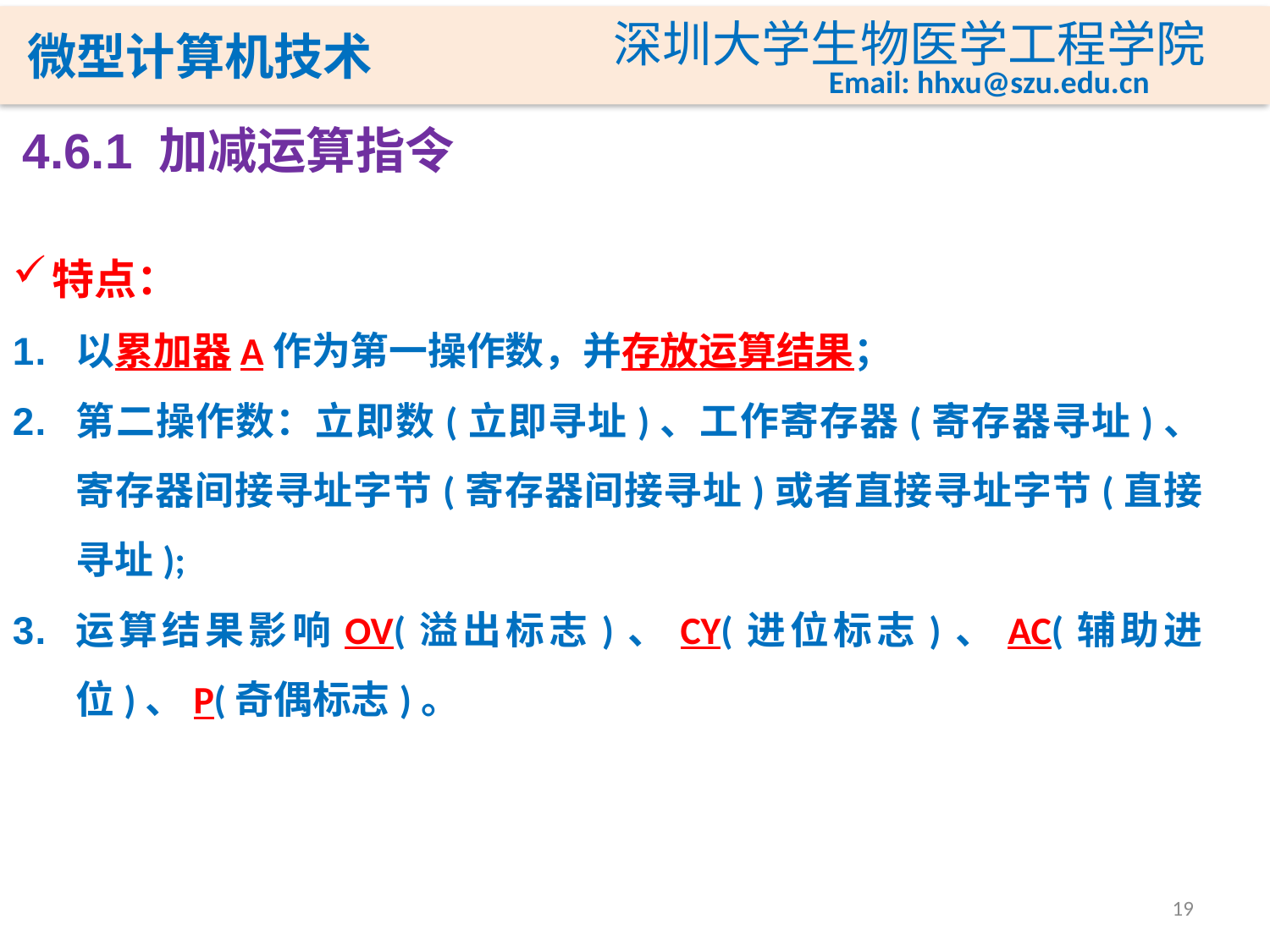

4.6.1 加减运算指令
特点：
以累加器A作为第一操作数，并存放运算结果；
第二操作数：立即数(立即寻址)、工作寄存器(寄存器寻址)、寄存器间接寻址字节(寄存器间接寻址)或者直接寻址字节(直接寻址);
运算结果影响OV(溢出标志)、CY(进位标志)、AC(辅助进位)、P(奇偶标志)。
19